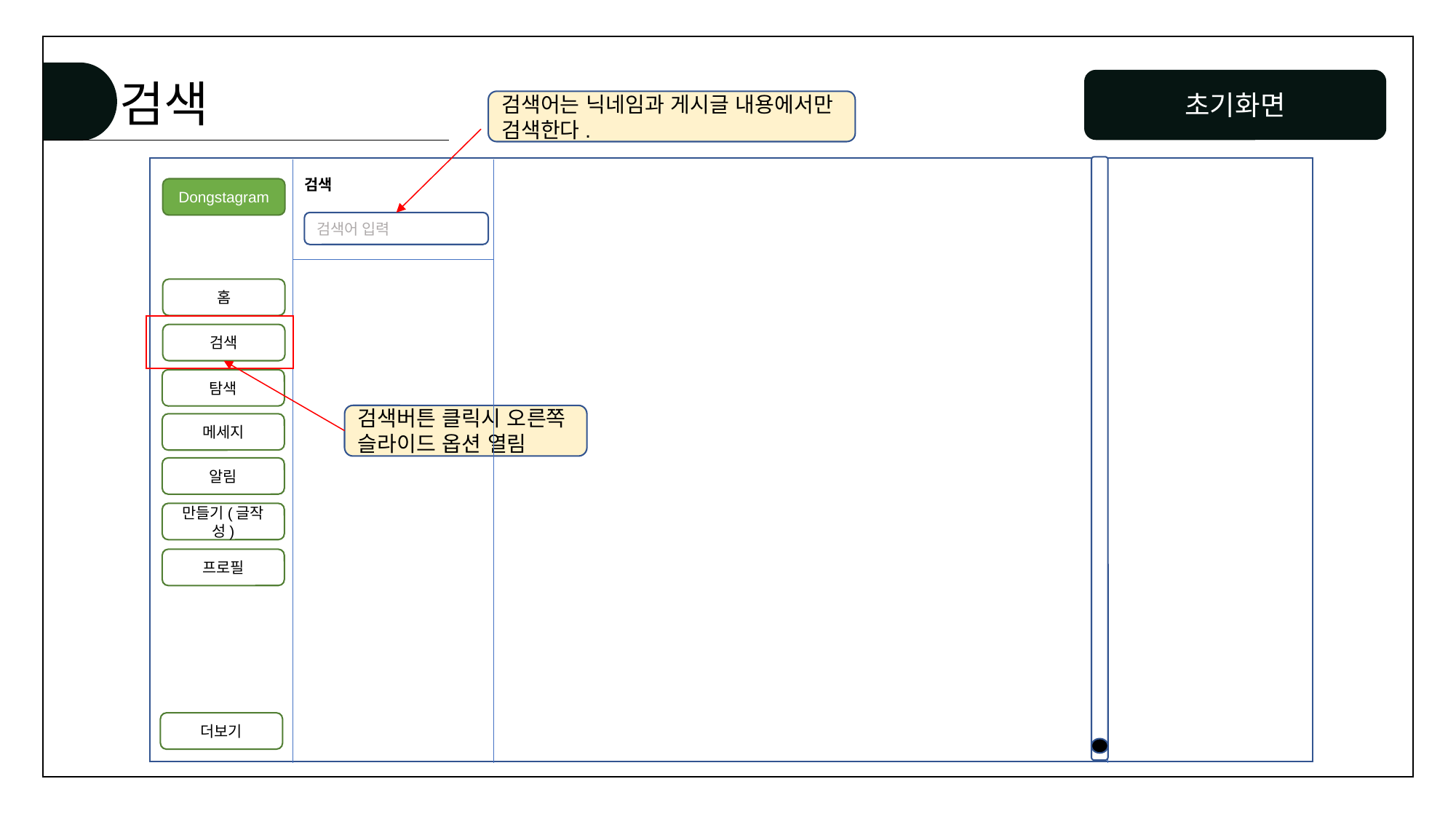

검색
초기화면
검색어는 닉네임과 게시글 내용에서만 검색한다.

검색
Dongstagram
검색어 입력
홈

검색
탐색
검색버튼 클릭시 오른쪽 슬라이드 옵션 열림
메세지
알림
만들기(글작성)
프로필
더보기